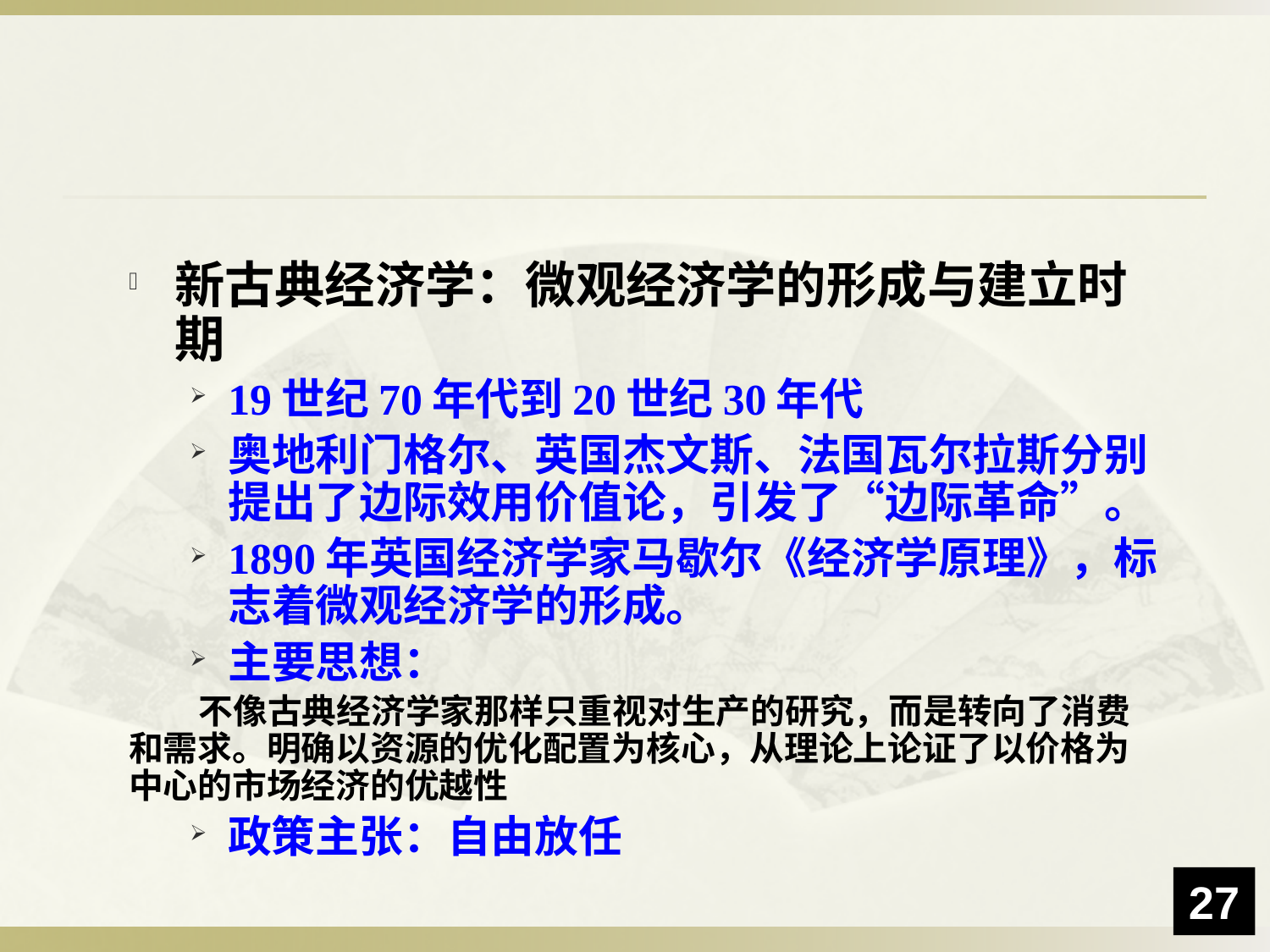

新古典经济学：微观经济学的形成与建立时期
19世纪70年代到20世纪30年代
奥地利门格尔、英国杰文斯、法国瓦尔拉斯分别提出了边际效用价值论，引发了“边际革命”。
1890年英国经济学家马歇尔《经济学原理》，标志着微观经济学的形成。
主要思想：
        不像古典经济学家那样只重视对生产的研究，而是转向了消费和需求。明确以资源的优化配置为核心，从理论上论证了以价格为中心的市场经济的优越性
政策主张：自由放任
27